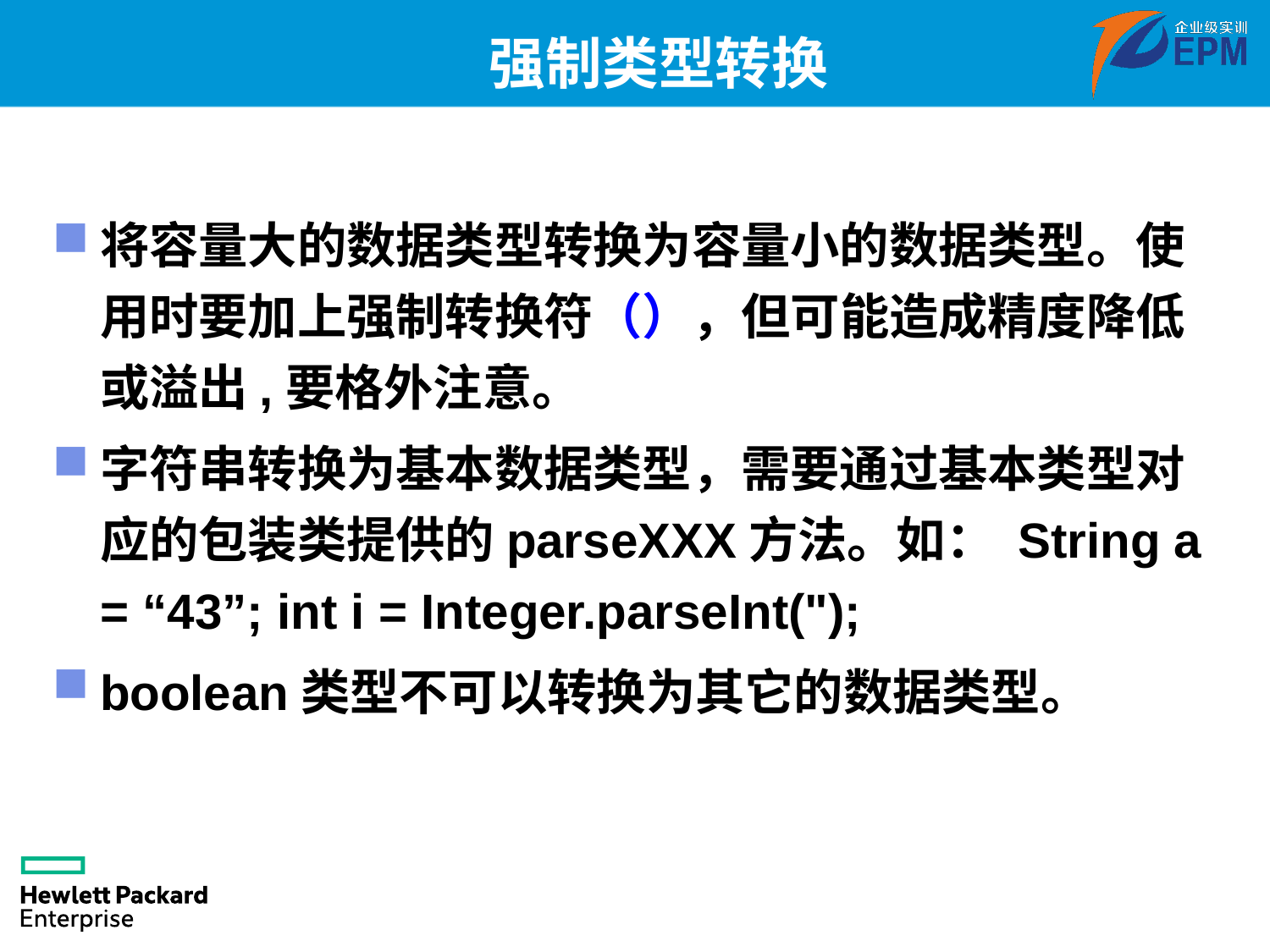

# 强制类型转换
将容量大的数据类型转换为容量小的数据类型。使用时要加上强制转换符（），但可能造成精度降低或溢出,要格外注意。
字符串转换为基本数据类型，需要通过基本类型对应的包装类提供的parseXXX方法。如： String a = “43”; int i = Integer.parseInt(");
boolean类型不可以转换为其它的数据类型。